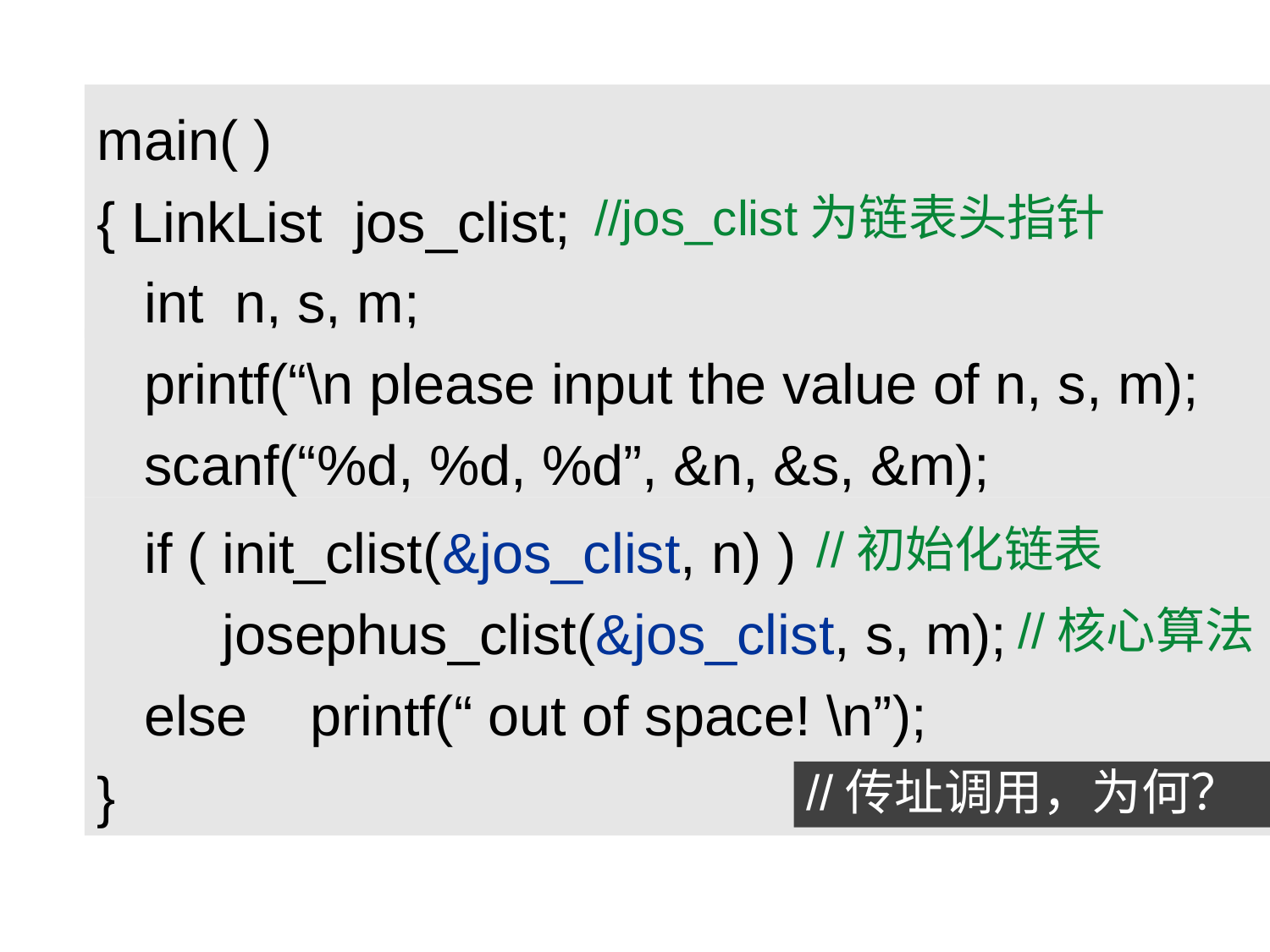

main( )
{ LinkList  jos_clist;
   int  n, s, m;
//jos_clist为链表头指针
   printf(“\n please input the value of n, s, m);
   scanf(“%d, %d, %d”, &n, &s, &m);
   if ( init_clist(&jos_clist, n) )
        josephus_clist(&jos_clist, s, m);
   else    printf(“ out of space! \n”);
}
//初始化链表
//核心算法
//传址调用，为何？